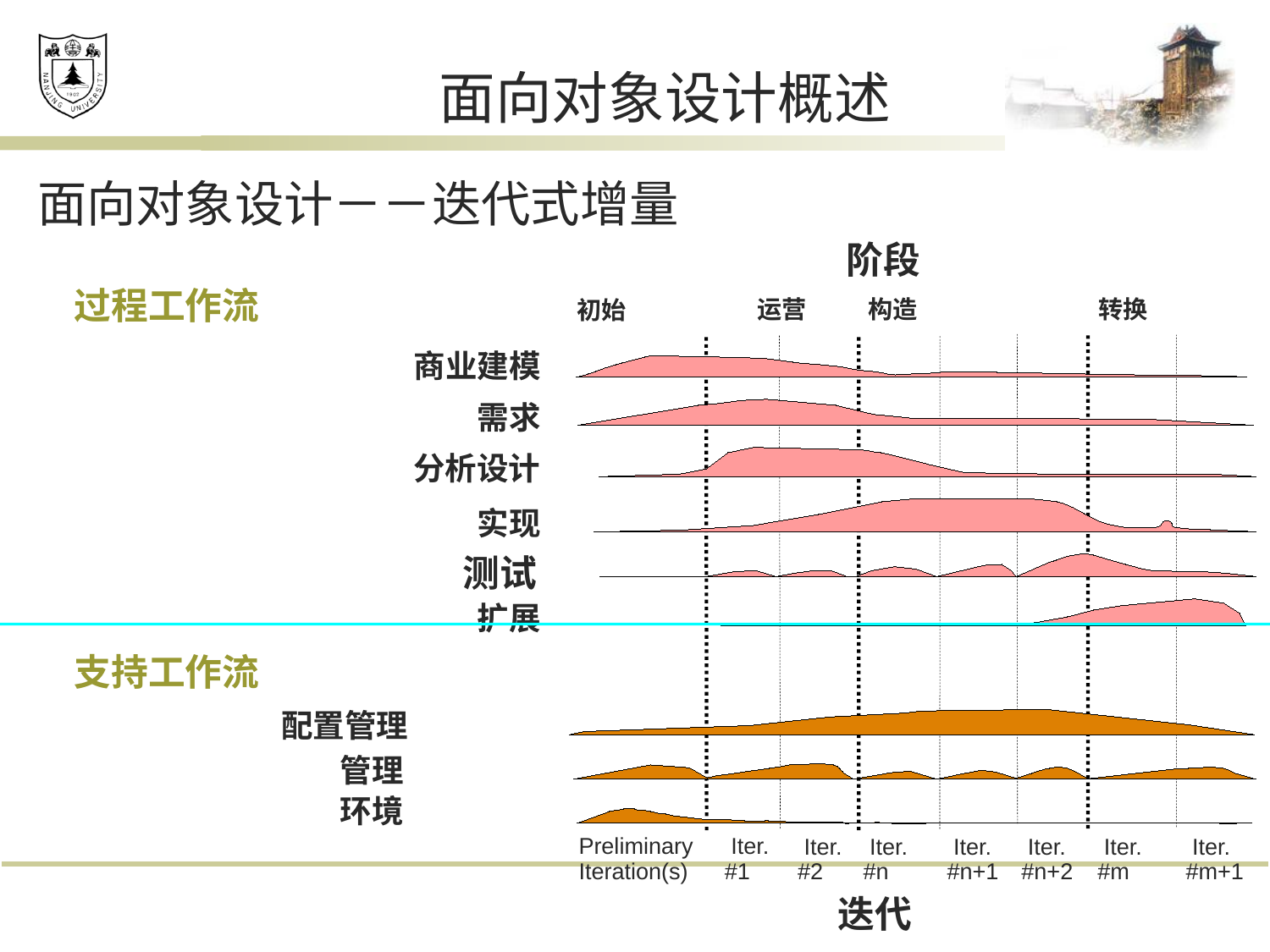

# 面向对象设计概述
面向对象设计－－迭代式增量
阶段
过程工作流

运营
构造
转换
初始

商业建模

需求

分析设计

实现

测试

扩展
支持工作流

      配置管理
管理

环境

Preliminary
Iteration(s)
 Iter.
#1
 Iter.
#2
 Iter.
#n
 Iter.
#n+1
 Iter.
#n+2
 Iter.
#m
 Iter.
#m+1
迭代